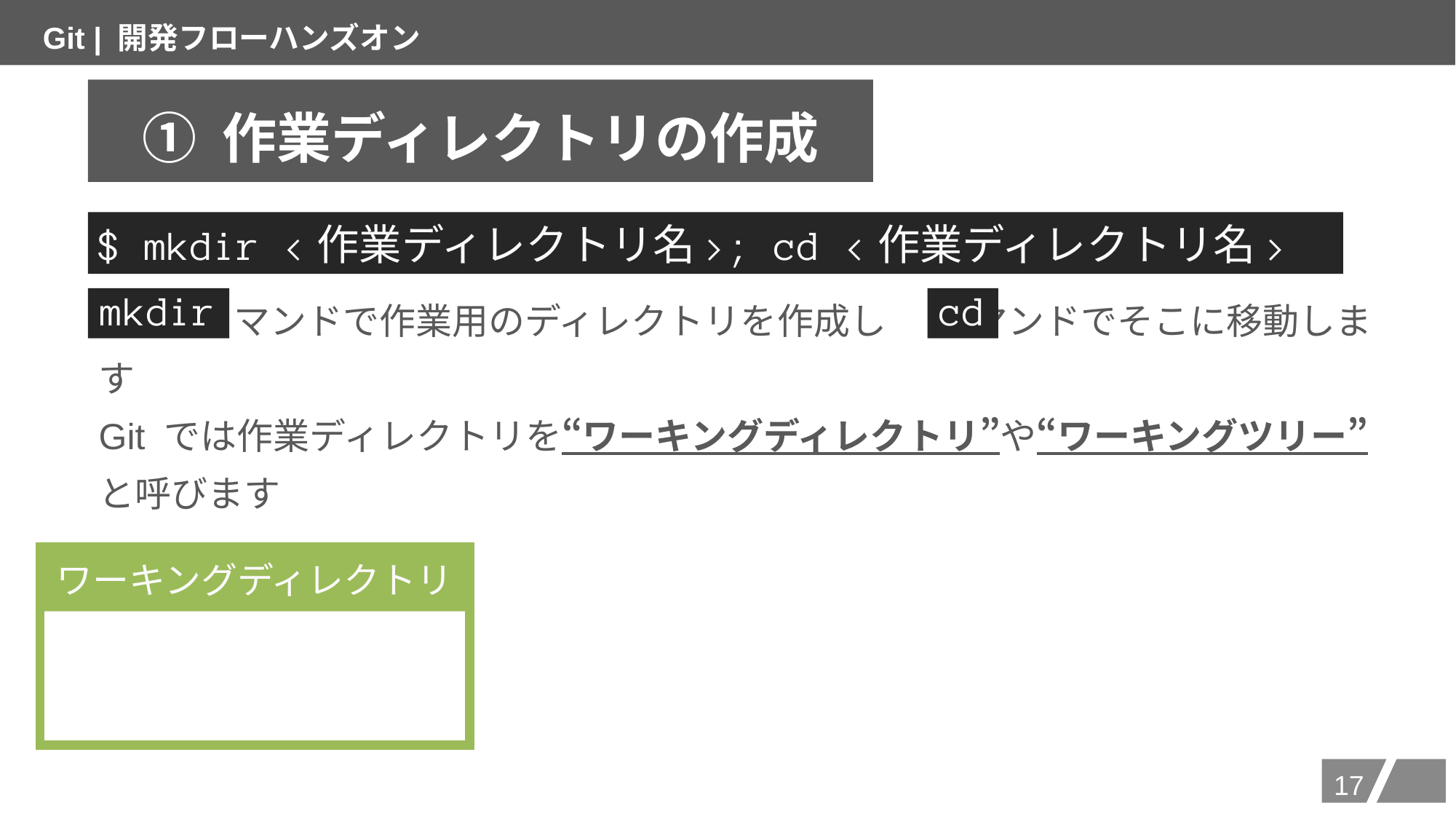

Git | 開発フローハンズオン
① 作業ディレクトリの作成
$ mkdir <作業ディレクトリ名>; cd <作業ディレクトリ名>
           コマンドで作業用のディレクトリを作成し      コマンドでそこに移動します
Git では作業ディレクトリを“ワーキングディレクトリ”や“ワーキングツリー”と呼びます
mkdir
cd

ワーキングディレクトリ
17